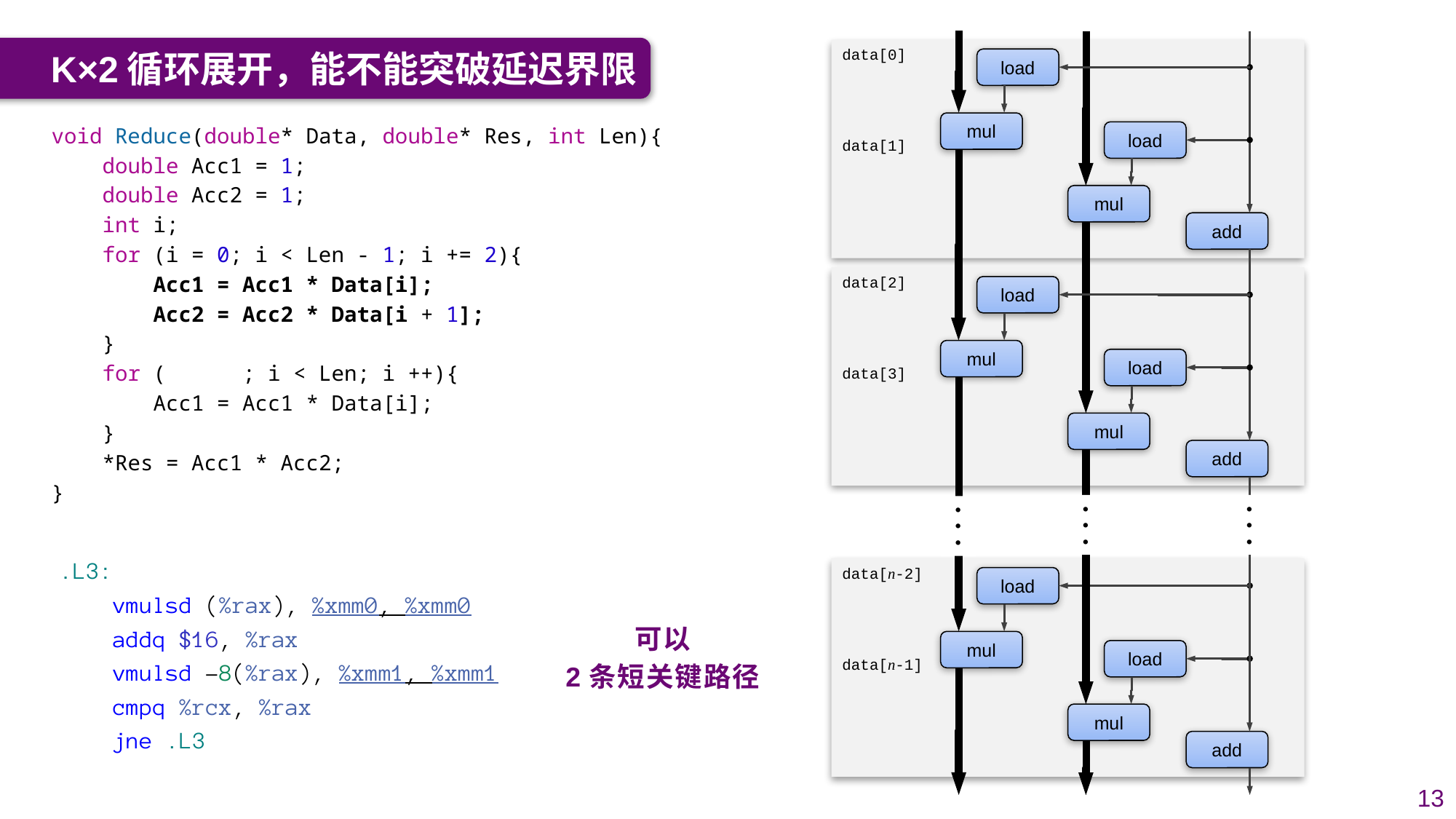

data[0]

data[1]
load

mul
load

mul
add
data[2]

data[3]
load

mul
load

mul
add
•
•
•
•
•
•
•
•
•
data[n-2]

data[n-1]
load

mul
load

mul
add

K×2循环展开，能不能突破延迟界限
void Reduce(double* Data, double* Res, int Len){
    double Acc1 = 1;
    double Acc2 = 1;
    int i;
    for (i = 0; i < Len - 1; i += 2){
        Acc1 = Acc1 * Data[i];
        Acc2 = Acc2 * Data[i + 1];
    }
    for (      ; i < Len; i ++){
        Acc1 = Acc1 * Data[i];
    }
    *Res = Acc1 * Acc2;
}
.L3:
    vmulsd (%rax), %xmm0, %xmm0
    addq $16, %rax
    vmulsd -8(%rax), %xmm1, %xmm1
    cmpq %rcx, %rax
    jne .L3
可以
2条短关键路径
13